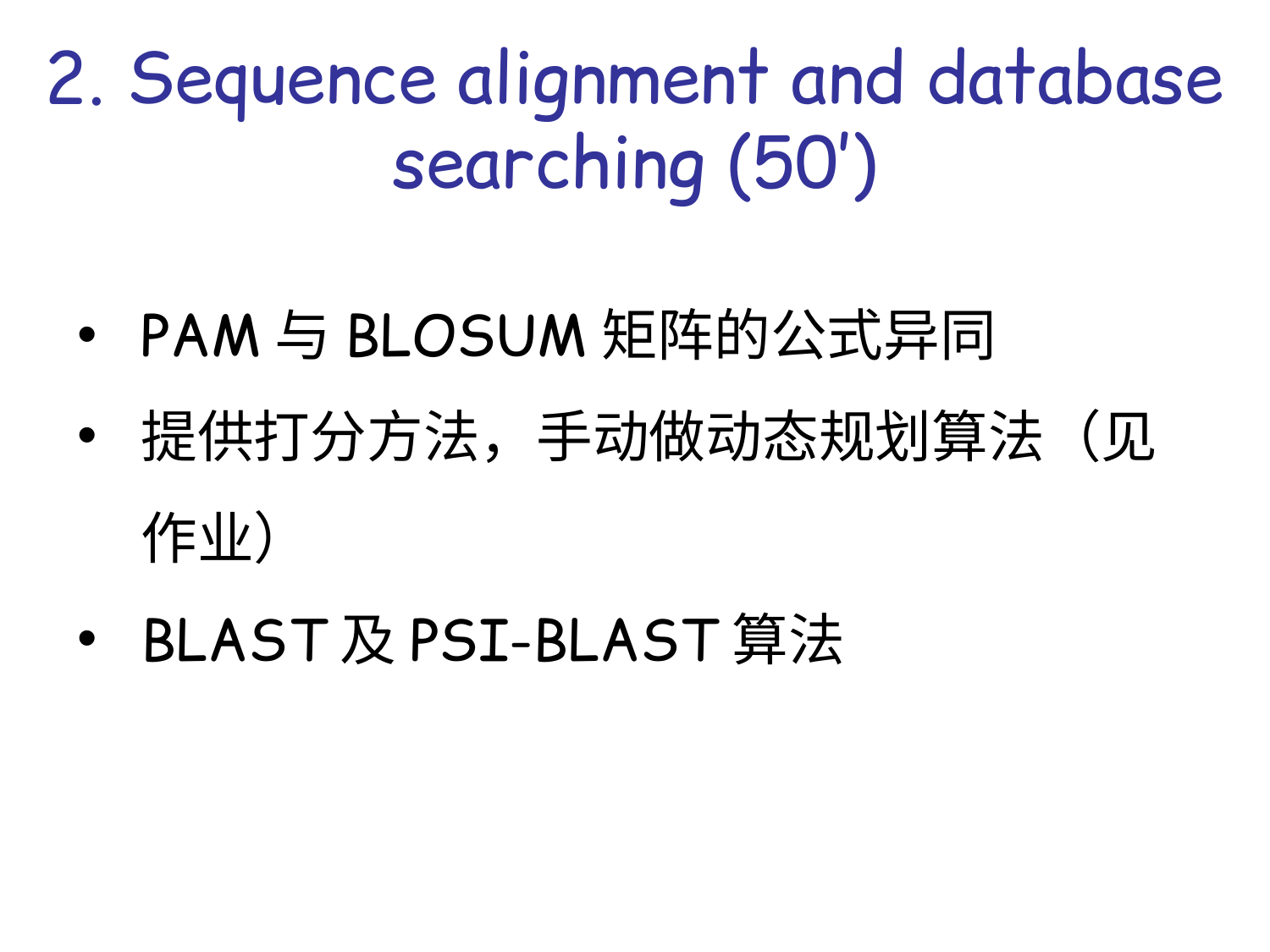

2. Sequence alignment and database searching (50’)
PAM与BLOSUM矩阵的公式异同
提供打分方法，手动做动态规划算法（见作业）
BLAST及PSI-BLAST算法